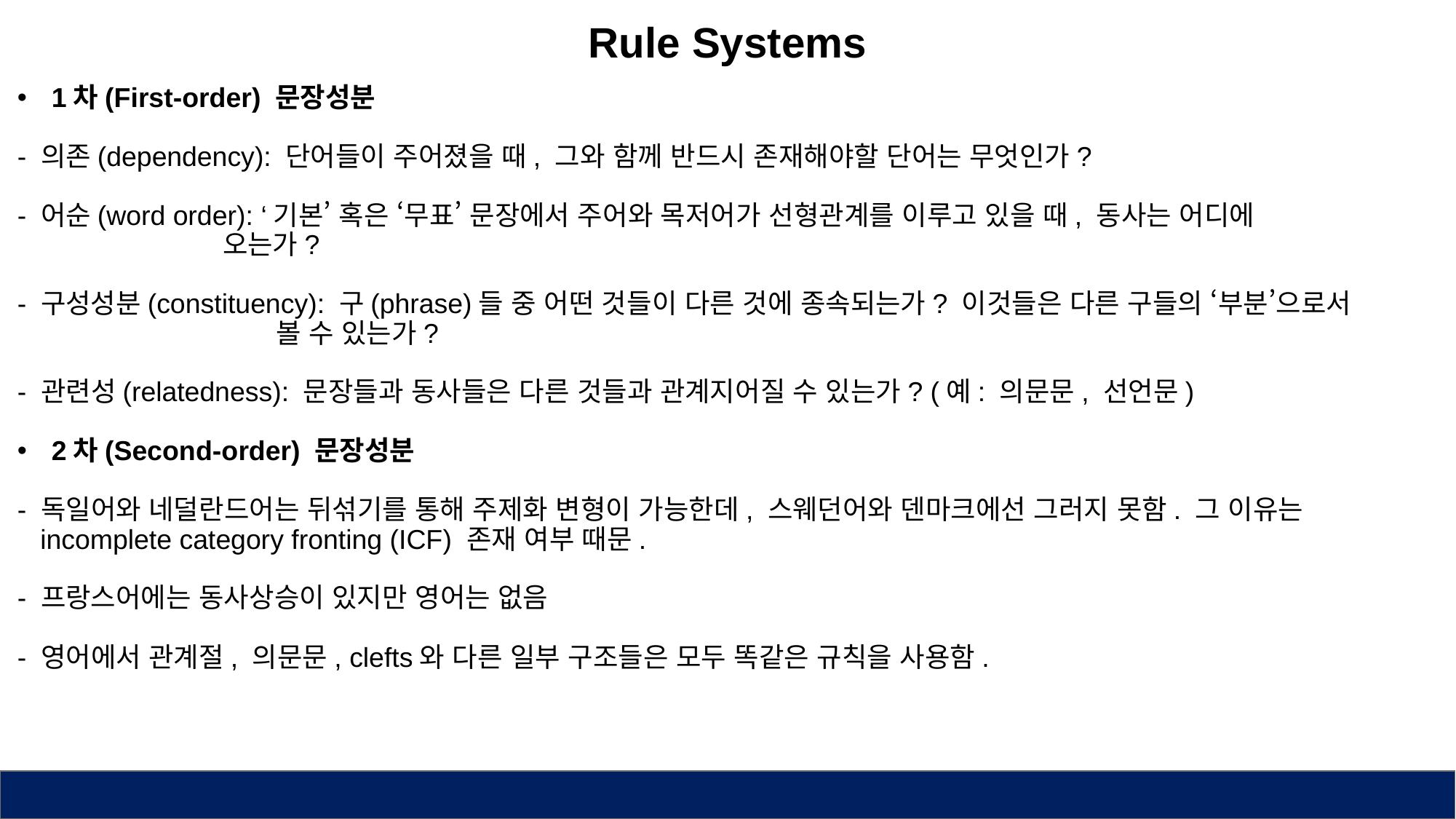

Rule Systems

1차(First-order) 문장성분

- 의존(dependency): 단어들이 주어졌을 때, 그와 함께 반드시 존재해야할 단어는 무엇인가?

- 어순(word order): ‘기본’ 혹은 ‘무표’ 문장에서 주어와 목저어가 선형관계를 이루고 있을 때, 동사는 어디에
                          오는가?

- 구성성분(constituency): 구(phrase)들 중 어떤 것들이 다른 것에 종속되는가? 이것들은 다른 구들의 ‘부분’으로서
                                 볼 수 있는가?

- 관련성(relatedness): 문장들과 동사들은 다른 것들과 관계지어질 수 있는가? (예: 의문문, 선언문)

2차(Second-order) 문장성분

- 독일어와 네덜란드어는 뒤섞기를 통해 주제화 변형이 가능한데, 스웨던어와 덴마크에선 그러지 못함. 그 이유는
   incomplete category fronting (ICF) 존재 여부 때문.

- 프랑스어에는 동사상승이 있지만 영어는 없음

- 영어에서 관계절, 의문문, clefts와 다른 일부 구조들은 모두 똑같은 규칙을 사용함.